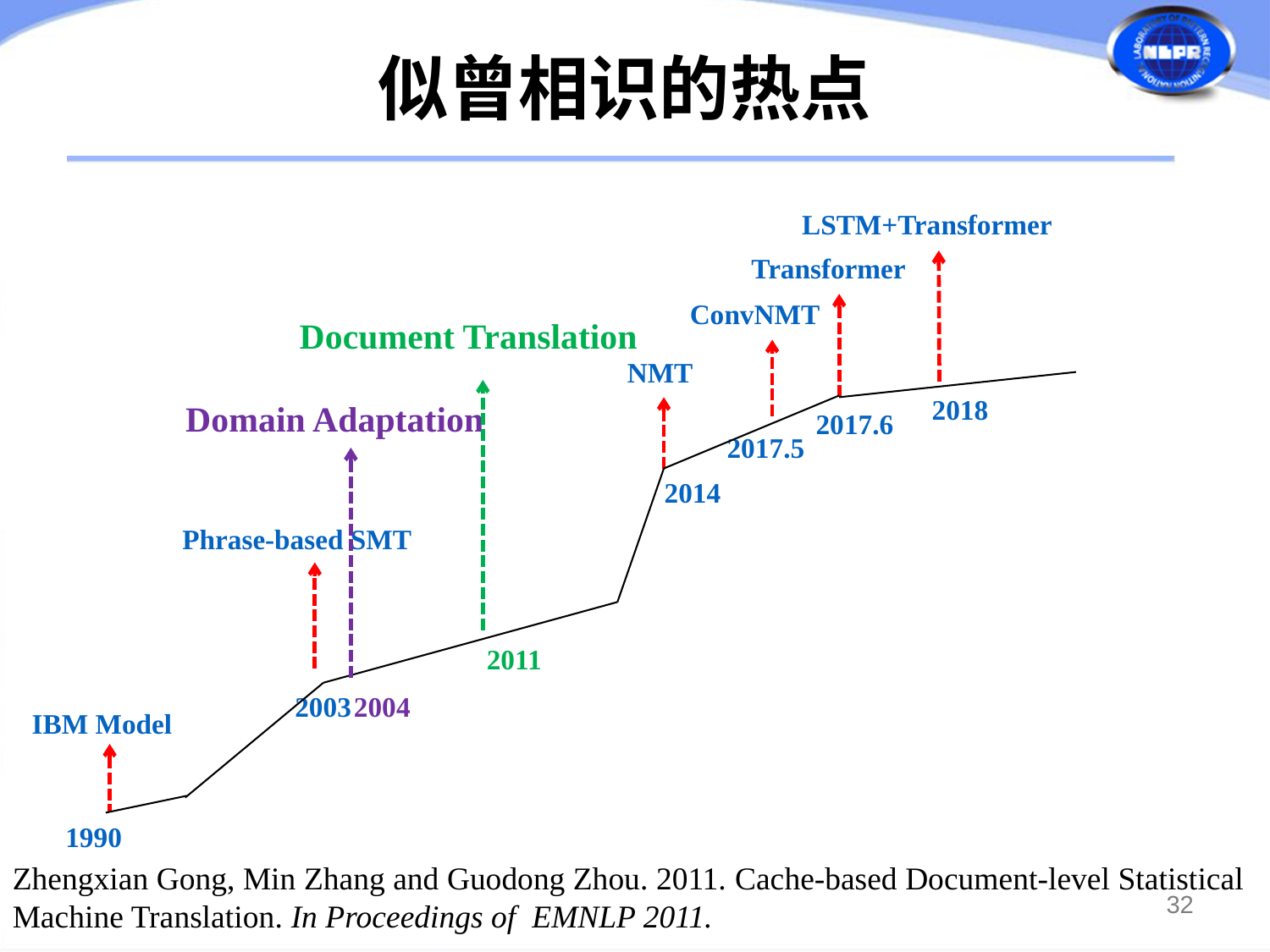

似曾相识的热点
LSTM+Transformer
Transformer
ConvNMT
Document Translation
NMT
2018
Domain Adaptation
2017.6
2017.5
2014
Phrase-based SMT
2011
2003
2004
IBM Model
1990
Zhengxian Gong, Min Zhang and Guodong Zhou. 2011. Cache-based Document-level Statistical Machine Translation. In Proceedings of  EMNLP 2011.
32